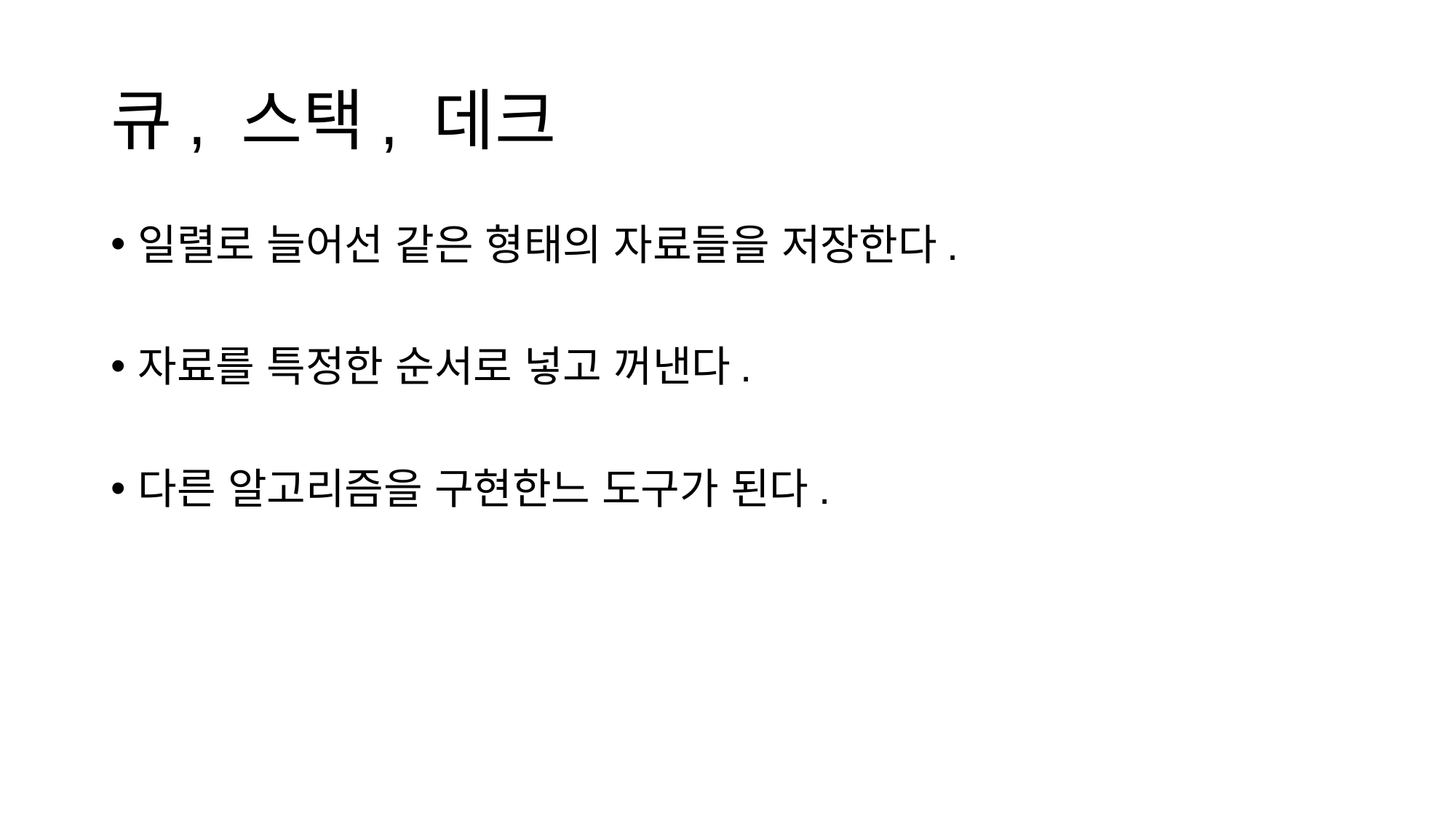

# 큐, 스택, 데크
일렬로 늘어선 같은 형태의 자료들을 저장한다.

자료를 특정한 순서로 넣고 꺼낸다.

다른 알고리즘을 구현한느 도구가 된다.